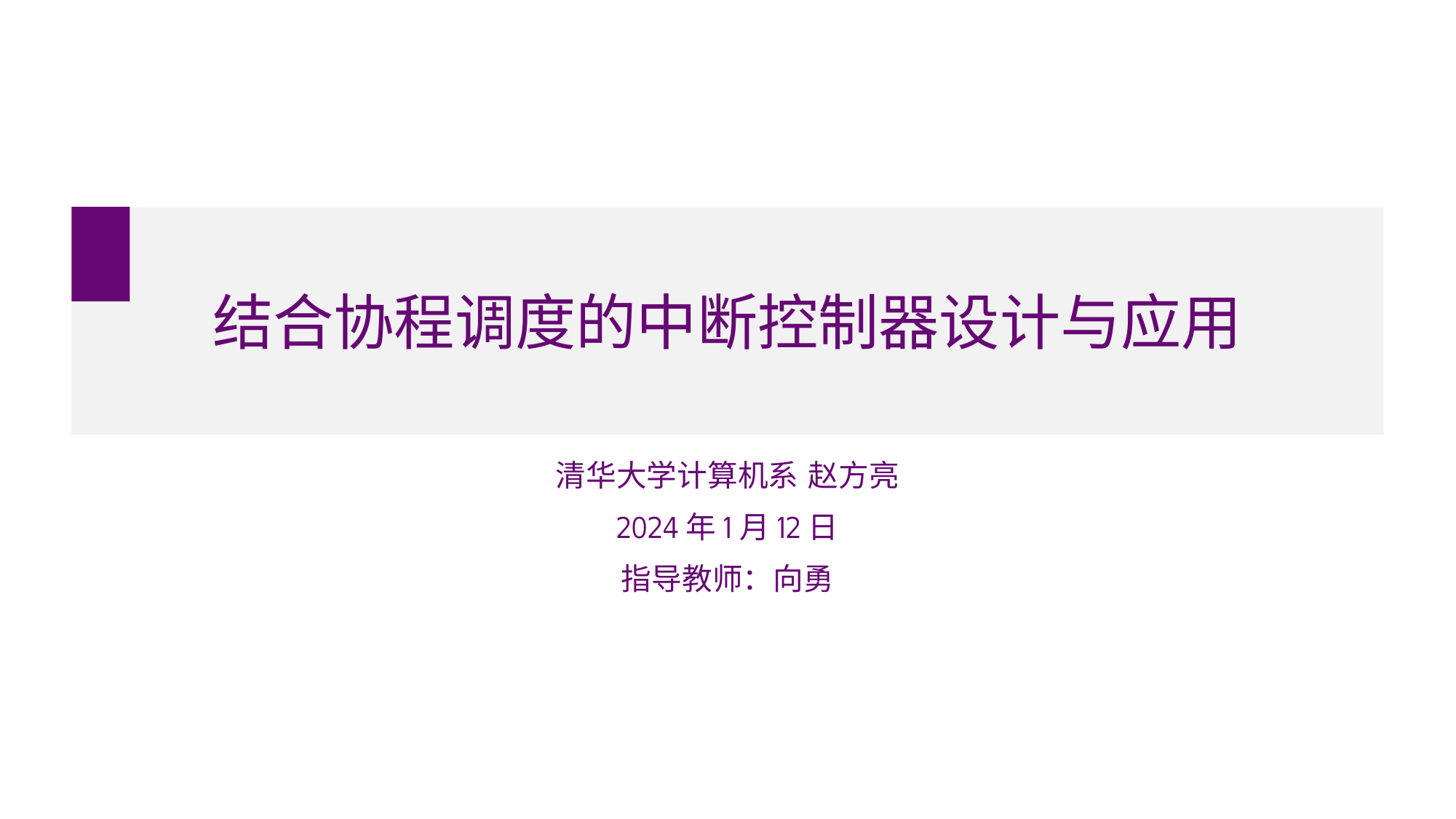

结合协程调度的中断控制器设计与应用
# 清华大学计算机系 赵方亮
2024年1月12日
指导教师：向勇